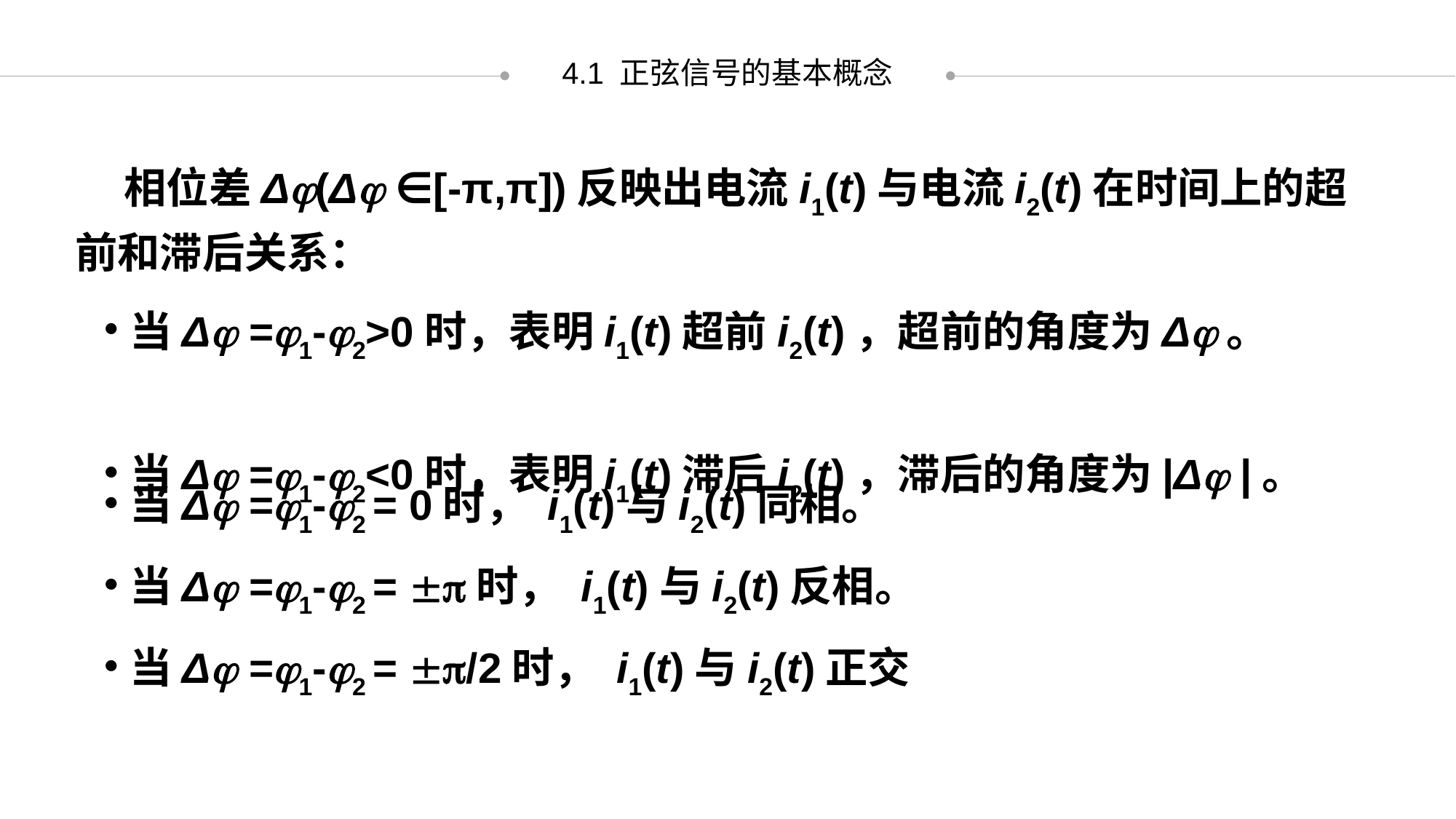

4.1 正弦信号的基本概念
    相位差Δϕ(Δϕ ∈[-π,π])反映出电流i1(t)与电流i2(t)在时间上的超前和滞后关系：
当Δϕ =ϕ1-ϕ2>0时，表明i1(t)超前i2(t)，超前的角度为Δϕ。
当Δϕ =ϕ1-ϕ2<0时，表明i1(t)滞后i2(t)，滞后的角度为|Δϕ |。
当Δϕ =ϕ1-ϕ2 = 0时， i1(t)与i2(t)同相。
当Δϕ =ϕ1-ϕ2 = ±π时， i1(t)与i2(t)反相。
当Δϕ =ϕ1-ϕ2 = ±π/2时， i1(t)与i2(t)正交